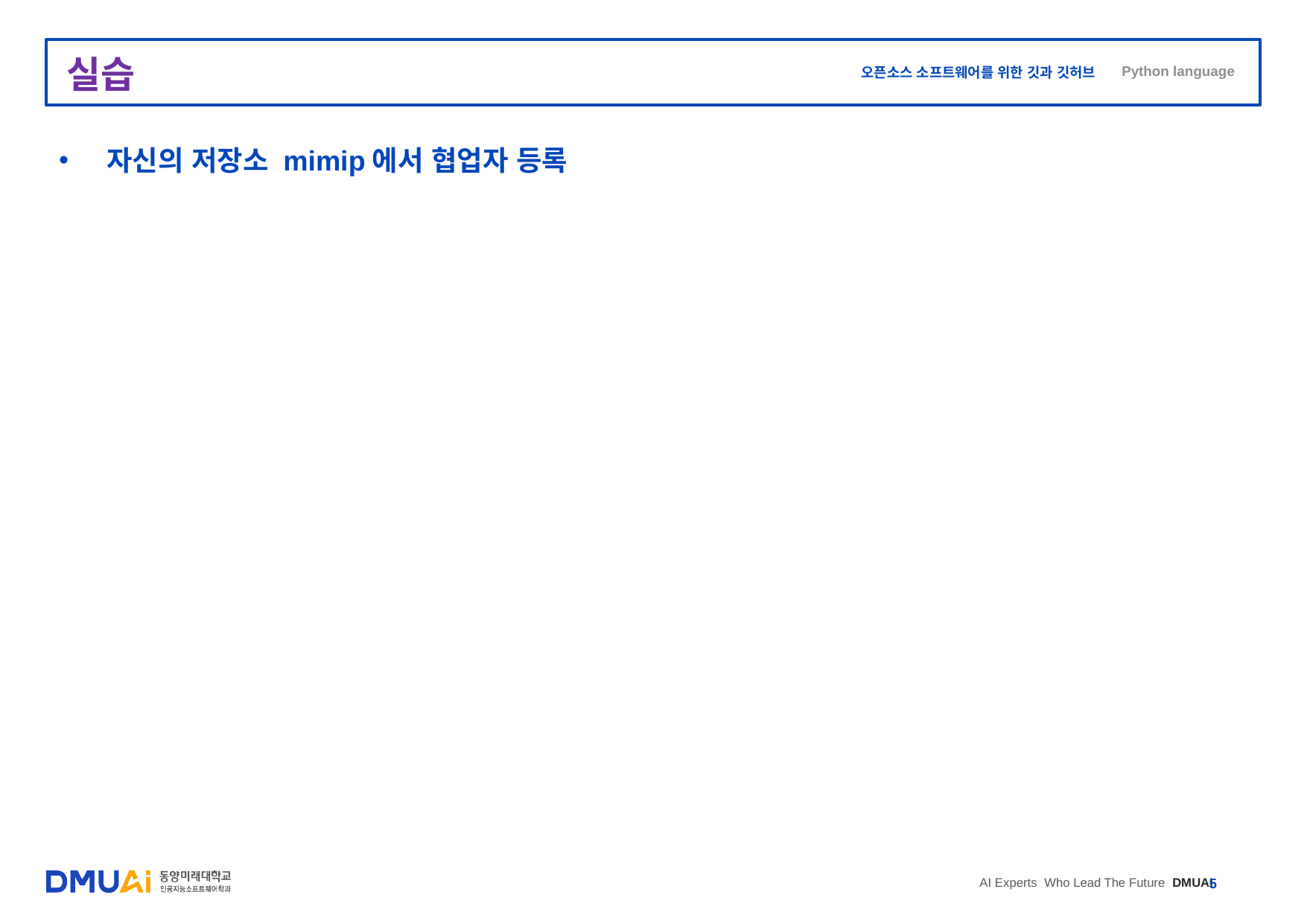

# 실습
자신의 저장소 mimip에서 협업자 등록